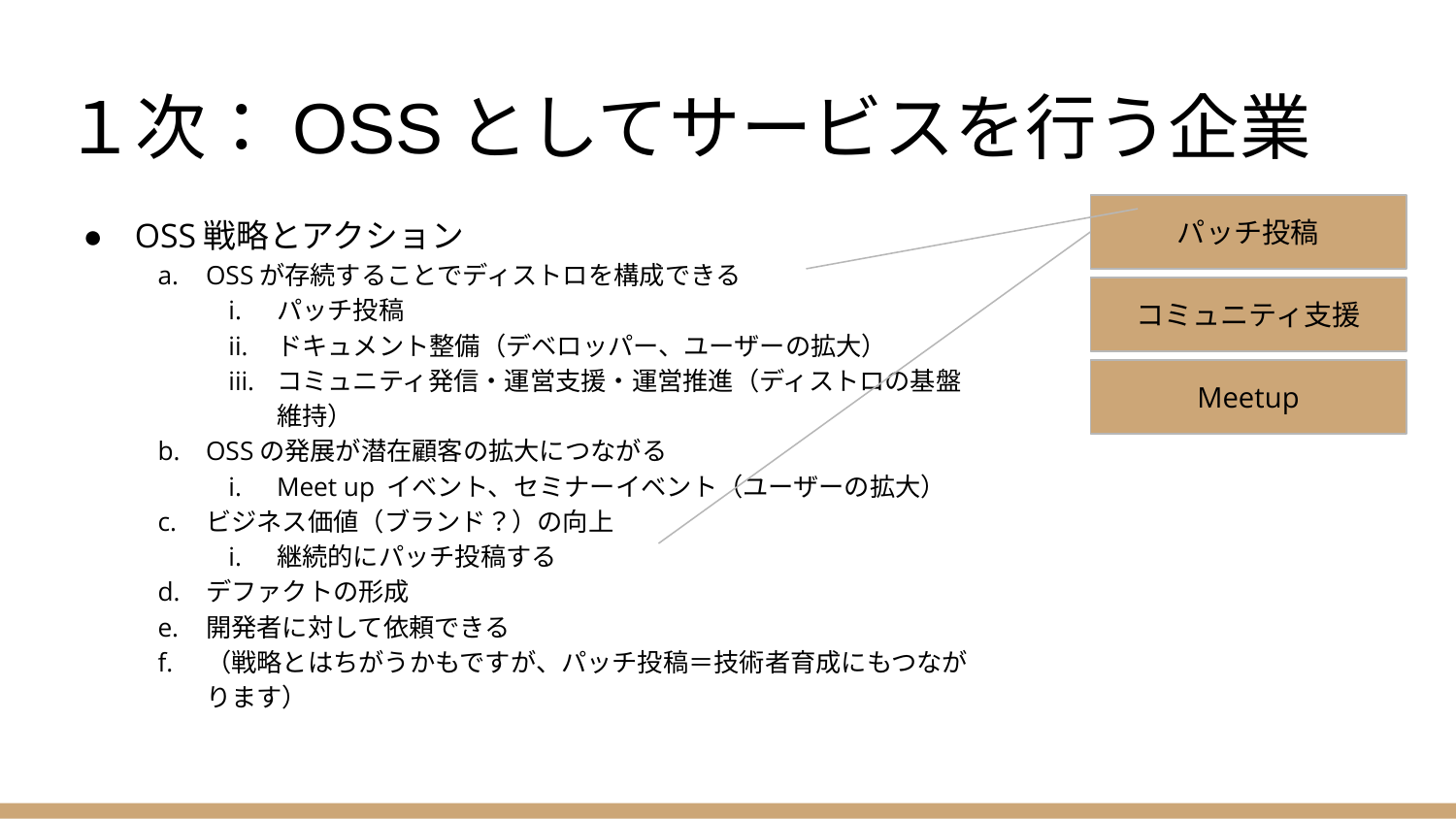

# １次：OSSとしてサービスを行う企業
OSS戦略とアクション
OSSが存続することでディストロを構成できる
パッチ投稿
ドキュメント整備（デベロッパー、ユーザーの拡大）
コミュニティ発信・運営支援・運営推進（ディストロの基盤維持）
OSSの発展が潜在顧客の拡大につながる
Meet up イベント、セミナーイベント（ユーザーの拡大）
ビジネス価値（ブランド？）の向上
継続的にパッチ投稿する
デファクトの形成
開発者に対して依頼できる
（戦略とはちがうかもですが、パッチ投稿＝技術者育成にもつながります）

パッチ投稿
コミュニティ支援
Meetup